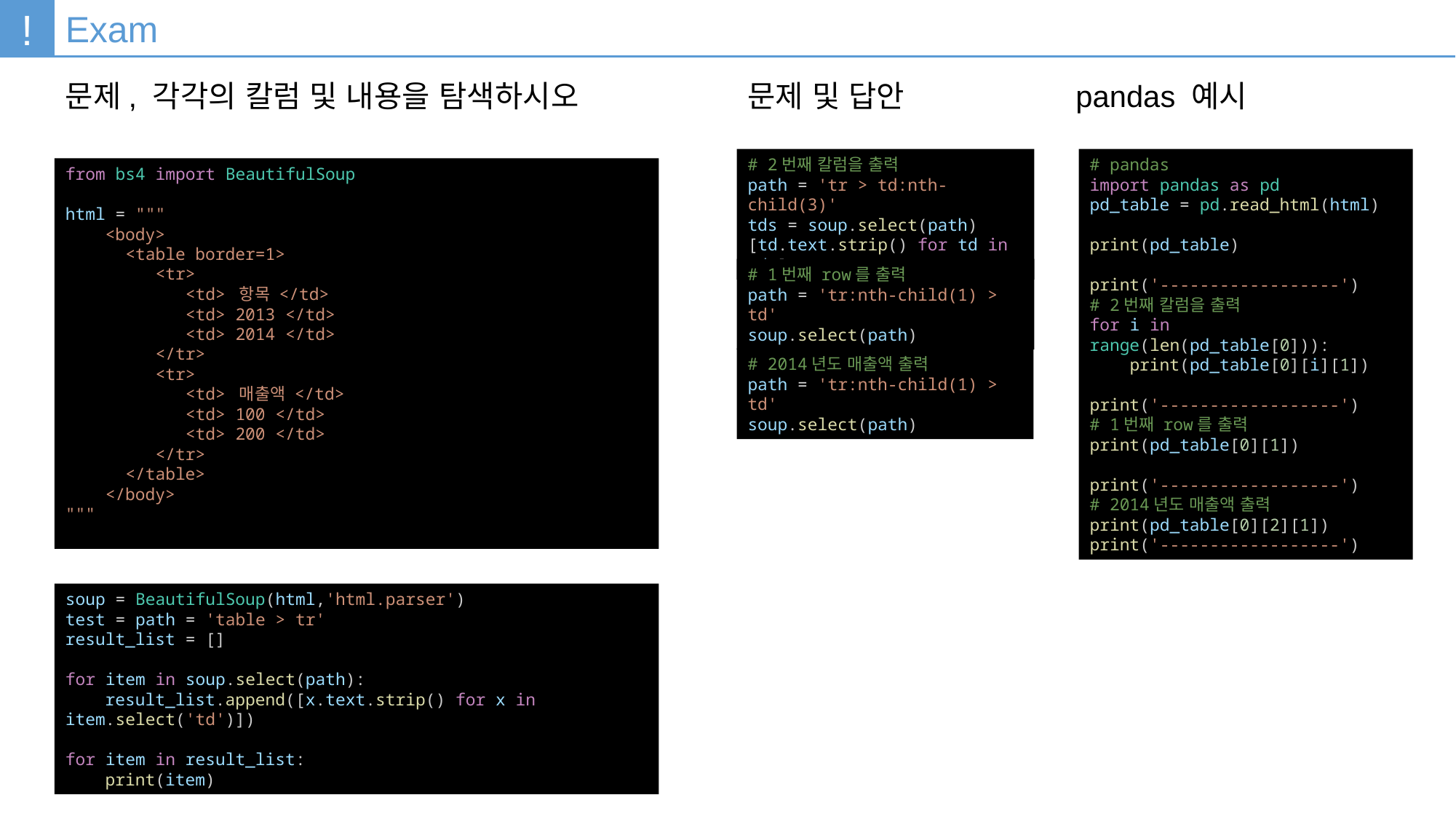

!
Exam
문제, 각각의 칼럼 및 내용을 탐색하시오
문제 및 답안
pandas 예시
# 2번째 칼럼을 출력
path = 'tr > td:nth-child(3)'
tds = soup.select(path)
[td.text.strip() for td in tds]
# pandas
import pandas as pd
pd_table = pd.read_html(html)
print(pd_table)
print('------------------')
# 2번째 칼럼을 출력
for i in range(len(pd_table[0])):
    print(pd_table[0][i][1])
print('------------------')
# 1번째 row를 출력
print(pd_table[0][1])
print('------------------')
# 2014년도 매출액 출력
print(pd_table[0][2][1])
print('------------------')
from bs4 import BeautifulSoup
html = """
    <body>
      <table border=1>
         <tr>
            <td> 항목 </td>
            <td> 2013 </td>
            <td> 2014 </td>
         </tr>
         <tr>
            <td> 매출액 </td>
            <td> 100 </td>
            <td> 200 </td>
         </tr>
      </table>
    </body>
"""
# 1번째 row를 출력
path = 'tr:nth-child(1) > td'
soup.select(path)
# 2014년도 매출액 출력
path = 'tr:nth-child(1) > td'
soup.select(path)
soup = BeautifulSoup(html,'html.parser')
test = path = 'table > tr'
result_list = []
for item in soup.select(path):
    result_list.append([x.text.strip() for x in item.select('td')])
for item in result_list:
    print(item)